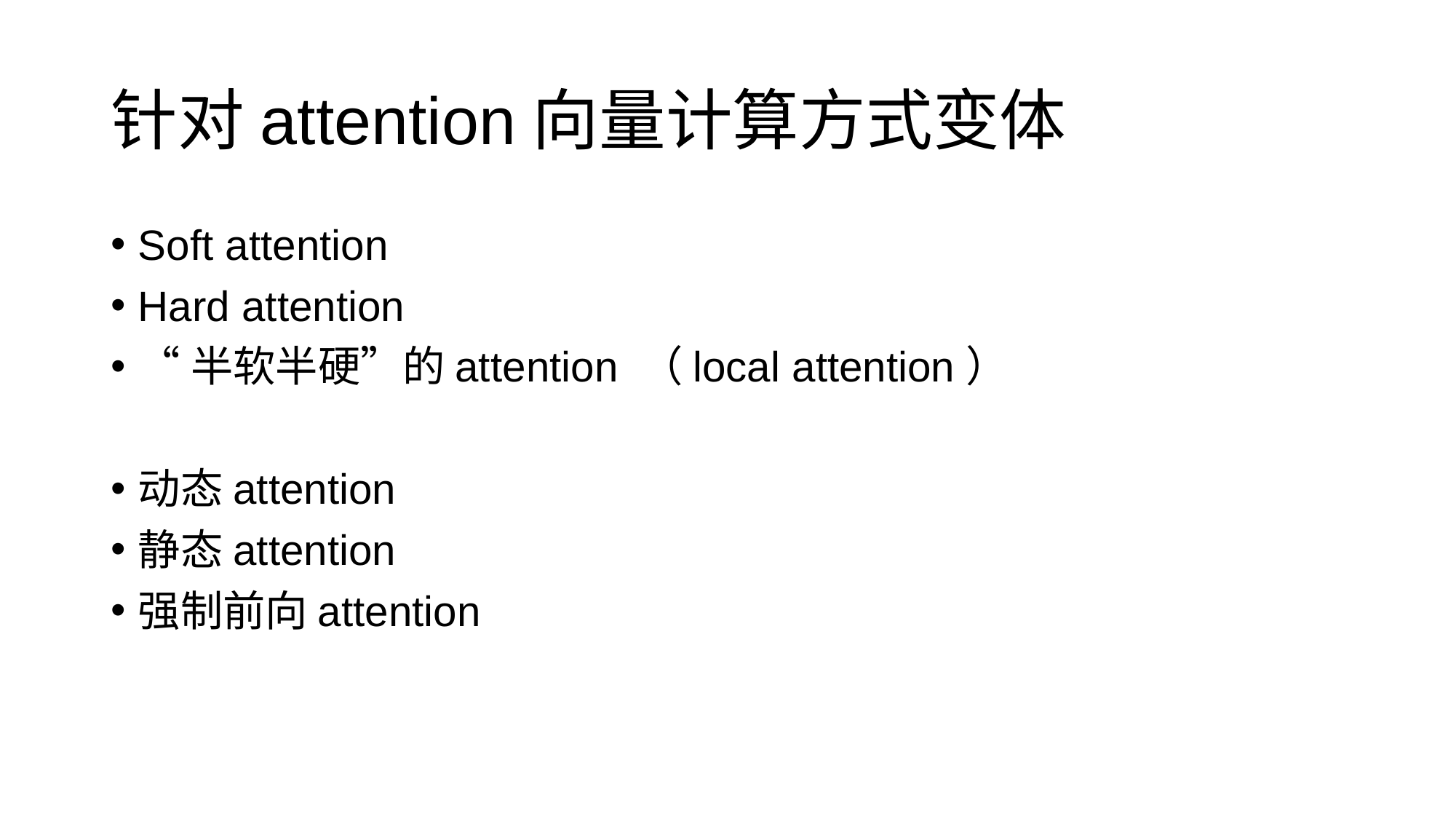

# 针对attention向量计算方式变体
Soft attention
Hard attention
“半软半硬”的attention （local attention）

动态attention
静态attention
强制前向attention